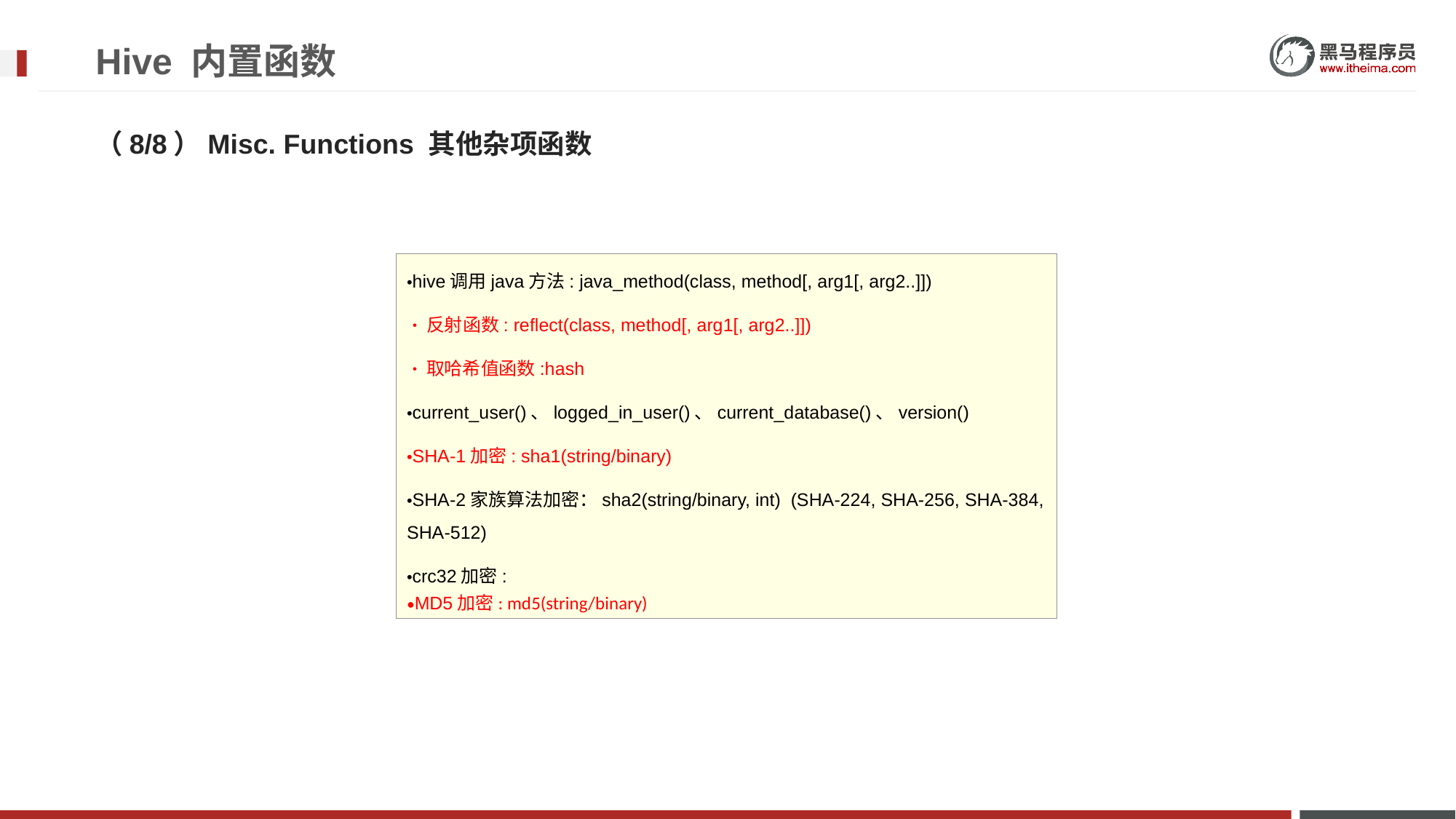

# Hive 内置函数
（8/8）Misc. Functions 其他杂项函数
•hive调用java方法: java_method(class, method[, arg1[, arg2..]])
•反射函数: reflect(class, method[, arg1[, arg2..]])
•取哈希值函数:hash
•current_user()、logged_in_user()、current_database()、version()
•SHA-1加密: sha1(string/binary)
•SHA-2家族算法加密：sha2(string/binary, int)  (SHA-224, SHA-256, SHA-384, SHA-512)
•crc32加密:
•MD5加密: md5(string/binary)